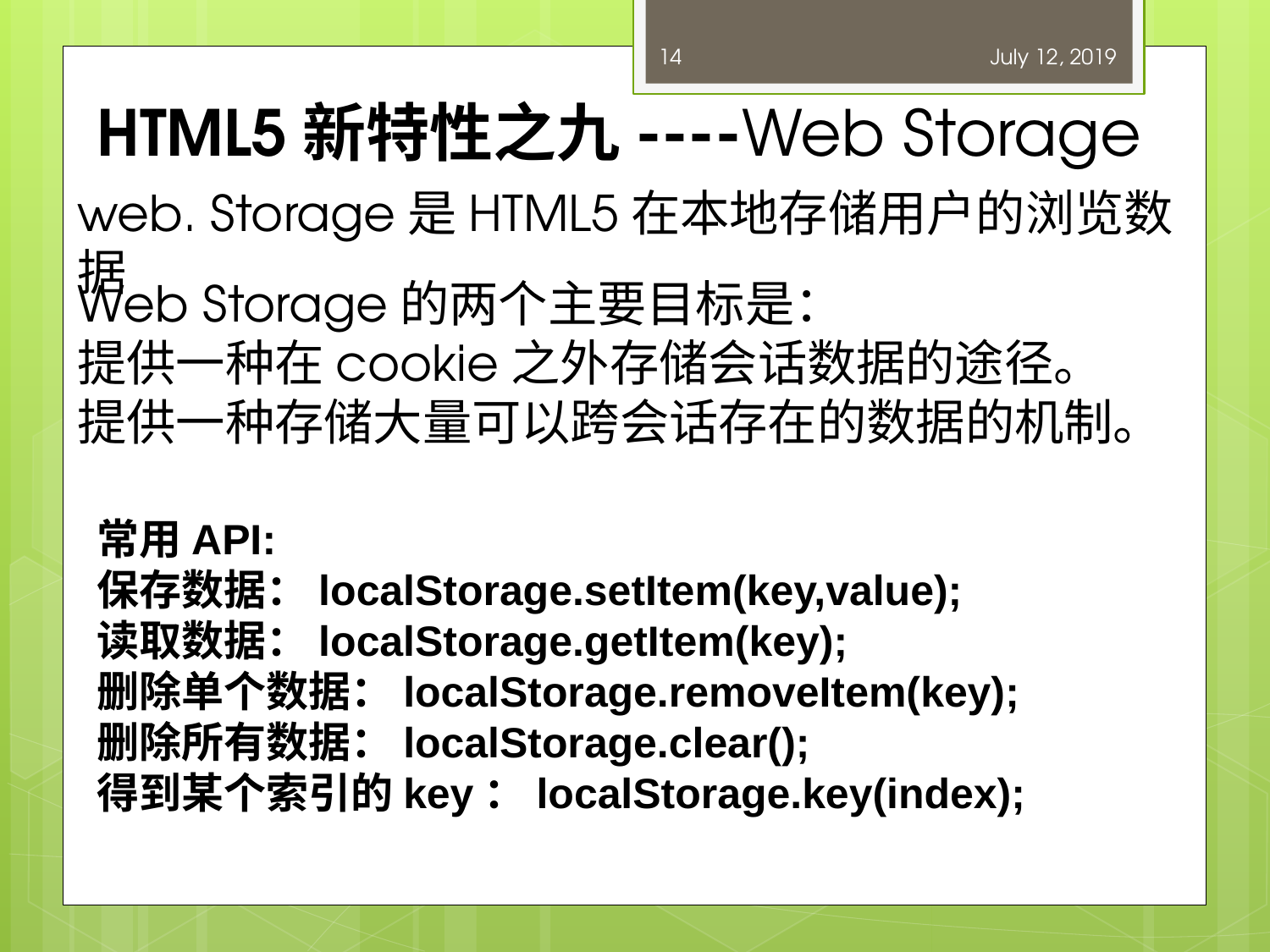

14
July 12, 2019
HTML5新特性之九----Web Storage
web. Storage是HTML5在本地存储用户的浏览数据
Web Storage的两个主要目标是：
提供一种在cookie之外存储会话数据的途径。
提供一种存储大量可以跨会话存在的数据的机制。
常用API:
保存数据：localStorage.setItem(key,value);
读取数据：localStorage.getItem(key);
删除单个数据：localStorage.removeItem(key);
删除所有数据：localStorage.clear();
得到某个索引的key：localStorage.key(index);